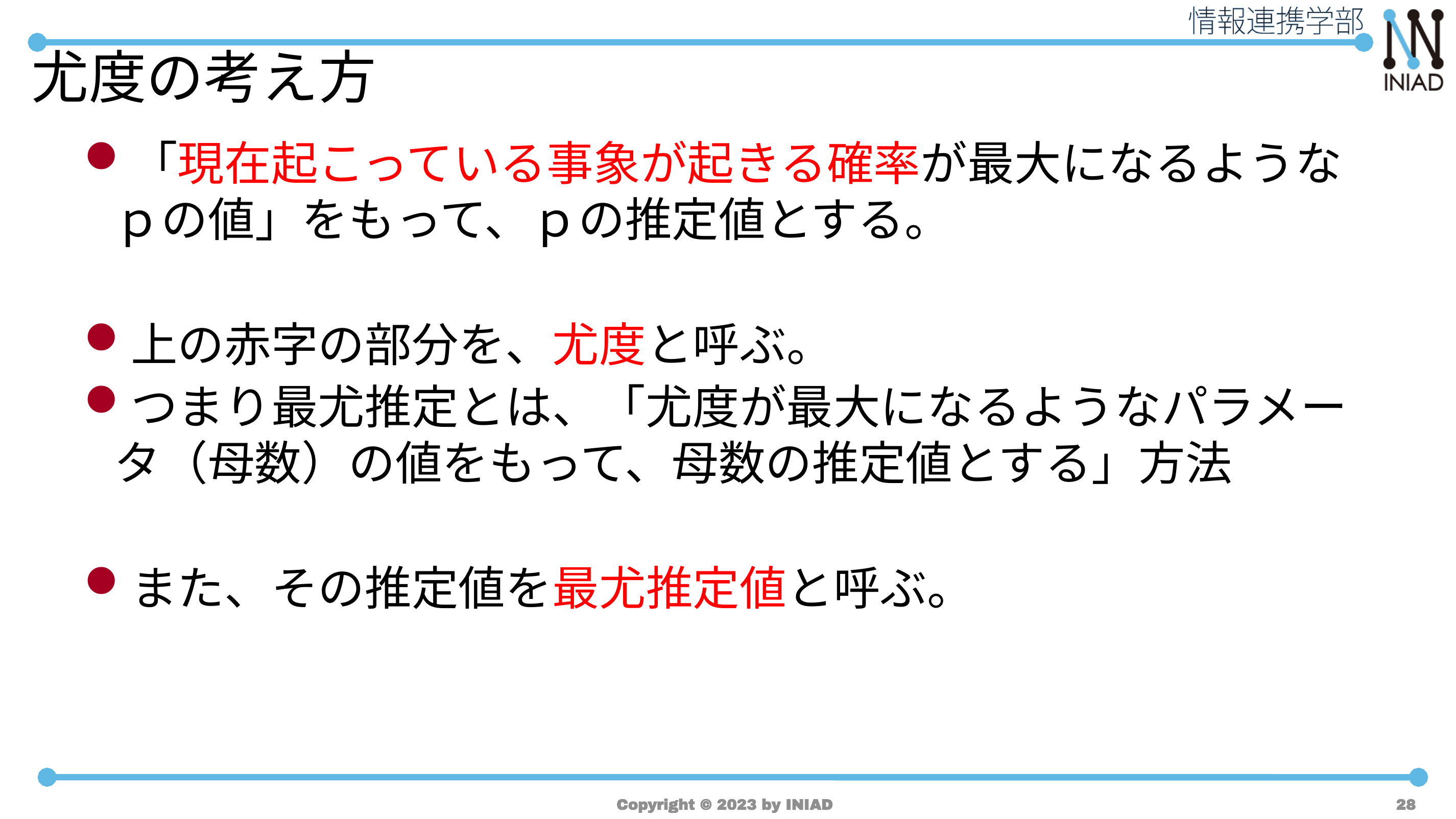

# 尤度の考え方
「現在起こっている事象が起きる確率が最大になるようなｐの値」をもって、ｐの推定値とする。

上の赤字の部分を、尤度と呼ぶ。
つまり最尤推定とは、「尤度が最大になるようなパラメータ（母数）の値をもって、母数の推定値とする」方法

また、その推定値を最尤推定値と呼ぶ。
Copyright © 2023 by INIAD
28